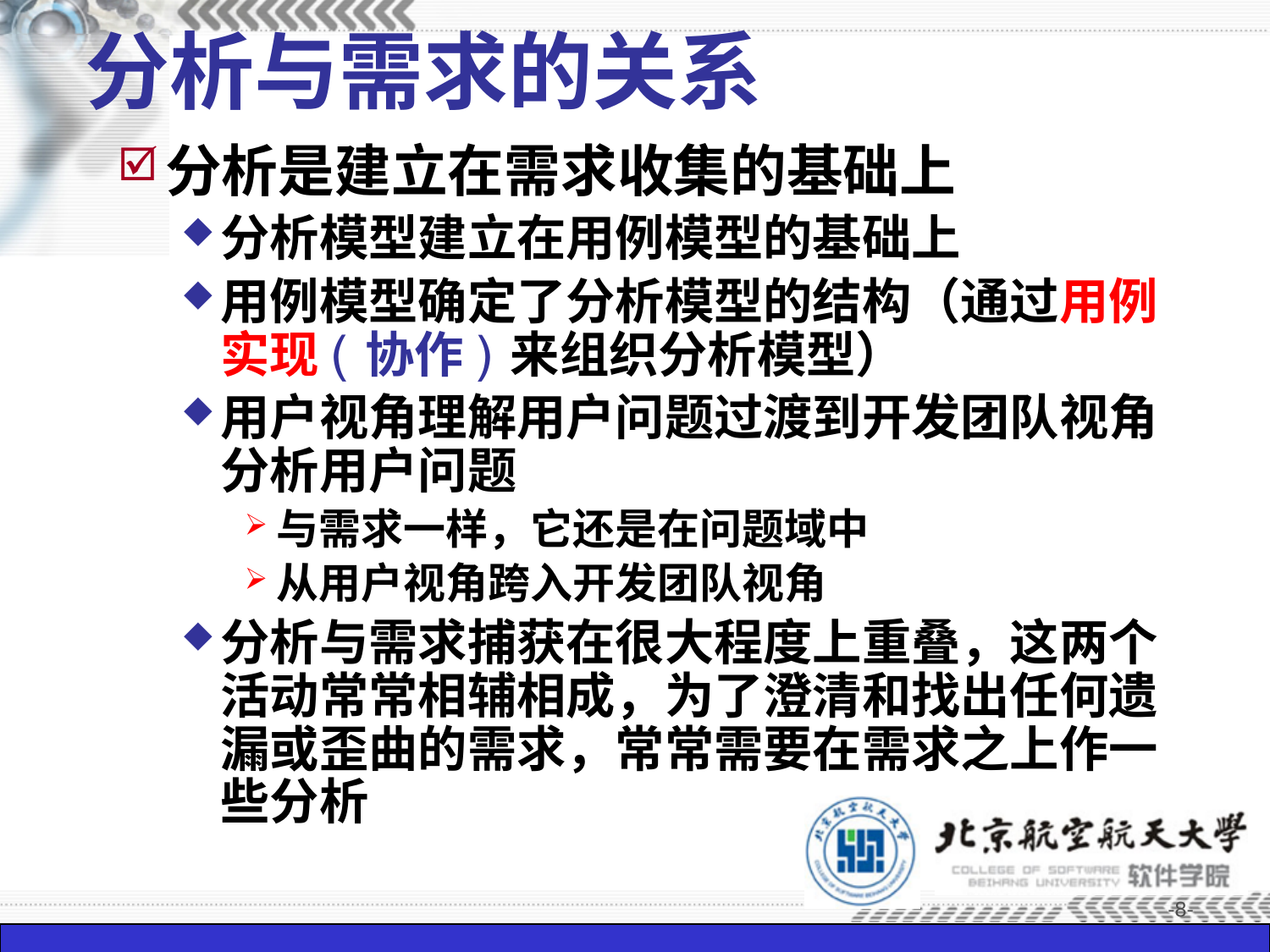

# 分析与需求的关系
分析是建立在需求收集的基础上
分析模型建立在用例模型的基础上
用例模型确定了分析模型的结构（通过用例实现(协作)来组织分析模型）
用户视角理解用户问题过渡到开发团队视角分析用户问题
与需求一样，它还是在问题域中
从用户视角跨入开发团队视角
分析与需求捕获在很大程度上重叠，这两个活动常常相辅相成，为了澄清和找出任何遗漏或歪曲的需求，常常需要在需求之上作一些分析
-8-